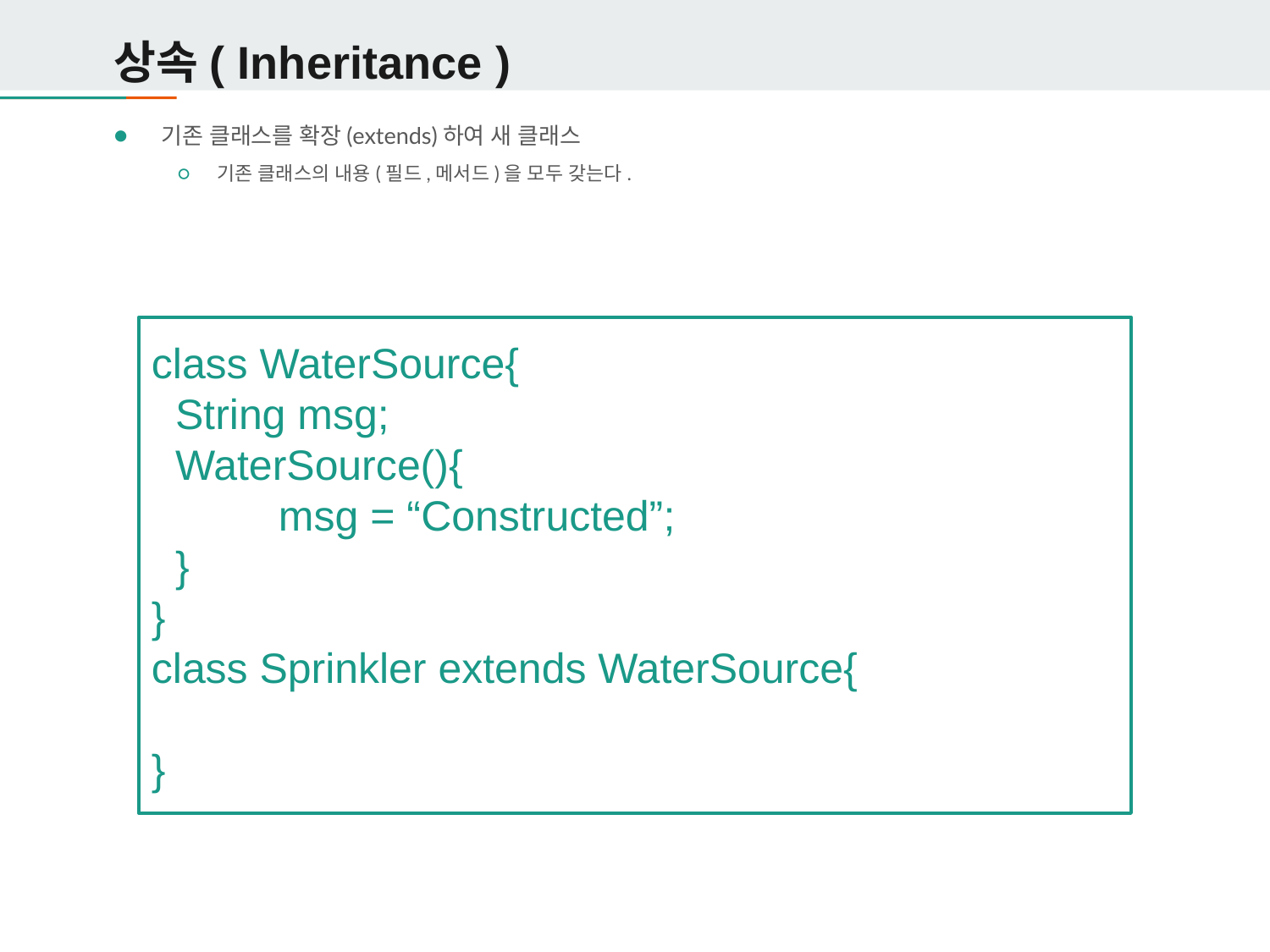

# 상속( Inheritance )
기존 클래스를 확장(extends)하여 새 클래스
기존 클래스의 내용(필드,메서드)을 모두 갖는다.

class WaterSource{
  String msg;
  WaterSource(){
  	msg = “Constructed”;
  }
}
class Sprinkler extends WaterSource{

}